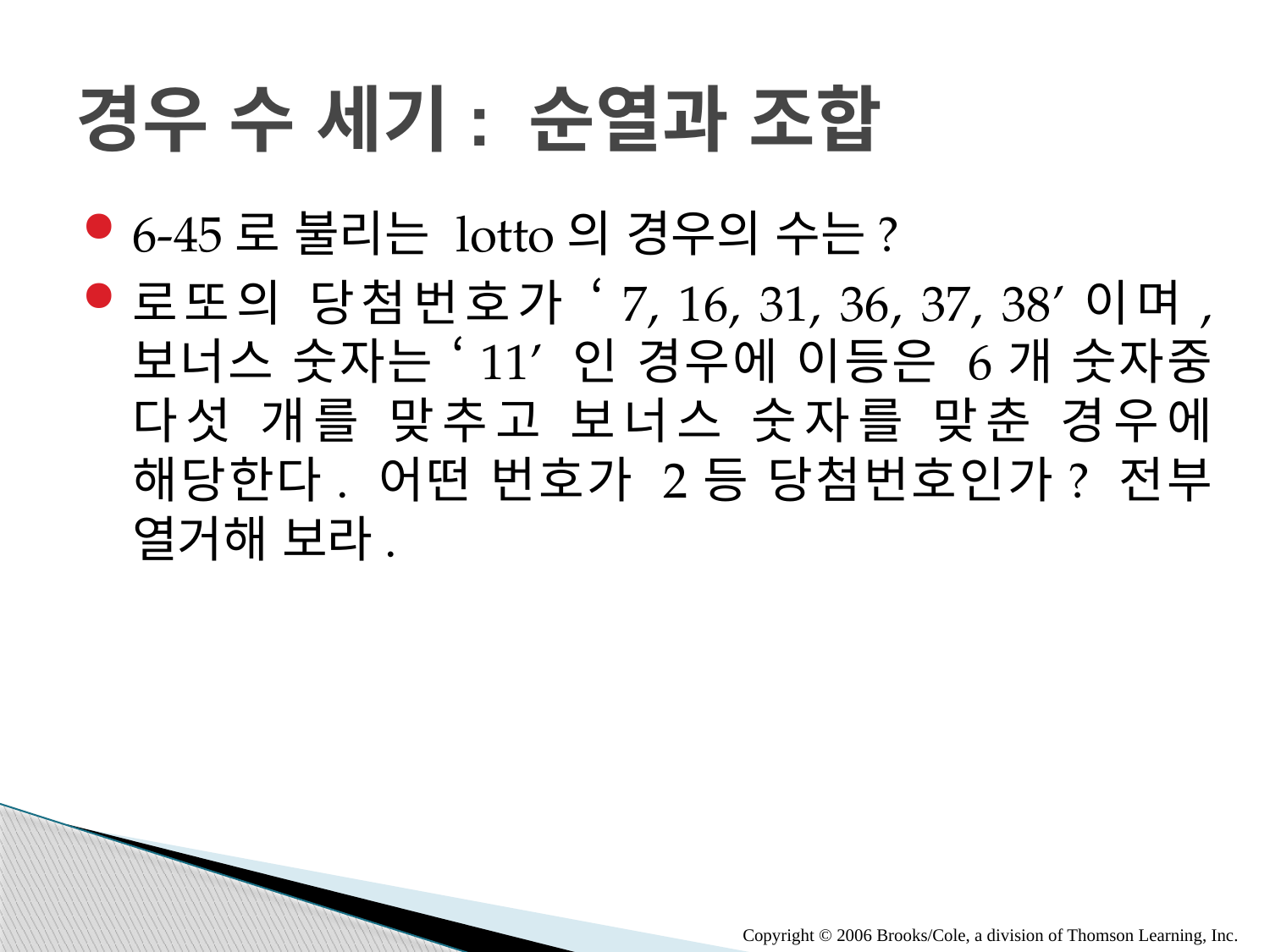

# 경우 수 세기: 순열과 조합
6-45로 불리는 lotto의 경우의 수는?
로또의 당첨번호가 ‘7, 16, 31, 36, 37, 38’이며, 보너스 숫자는 ‘11’ 인 경우에 이등은 6개 숫자중 다섯 개를 맞추고 보너스 숫자를 맞춘 경우에 해당한다. 어떤 번호가 2등 당첨번호인가? 전부 열거해 보라.